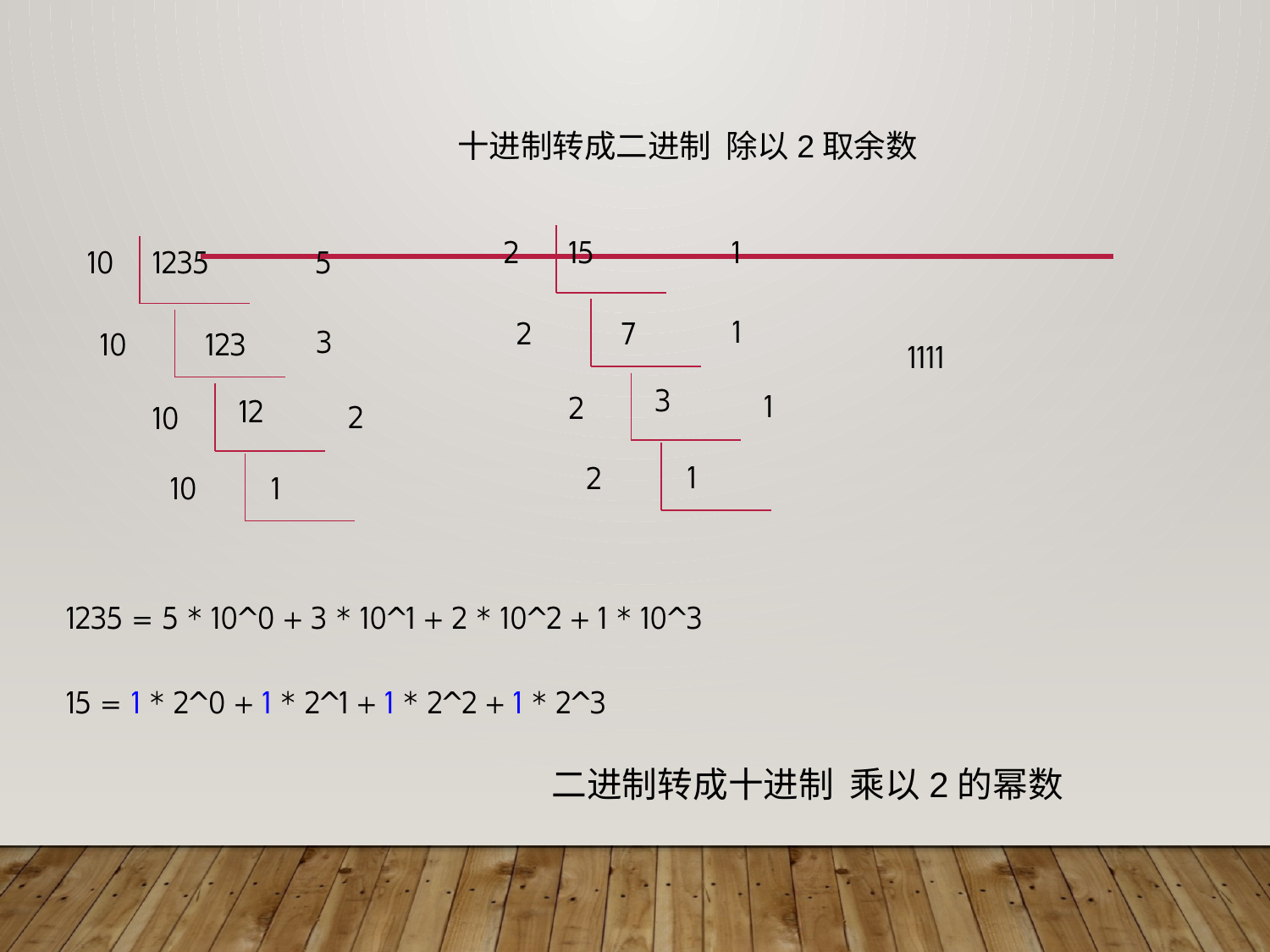

十进制转成二进制  除以2取余数
2
15
1
10
1235
5
1
2
7
3
10
123
1111
3
1
2
12
2
10
1
2
1
10
1235 = 5 * 10^0 + 3 * 10^1 + 2 * 10^2 + 1 * 10^3
15 = 1 * 2^0 + 1 * 2^1 + 1 * 2^2 + 1 * 2^3
二进制转成十进制  乘以2的幂数